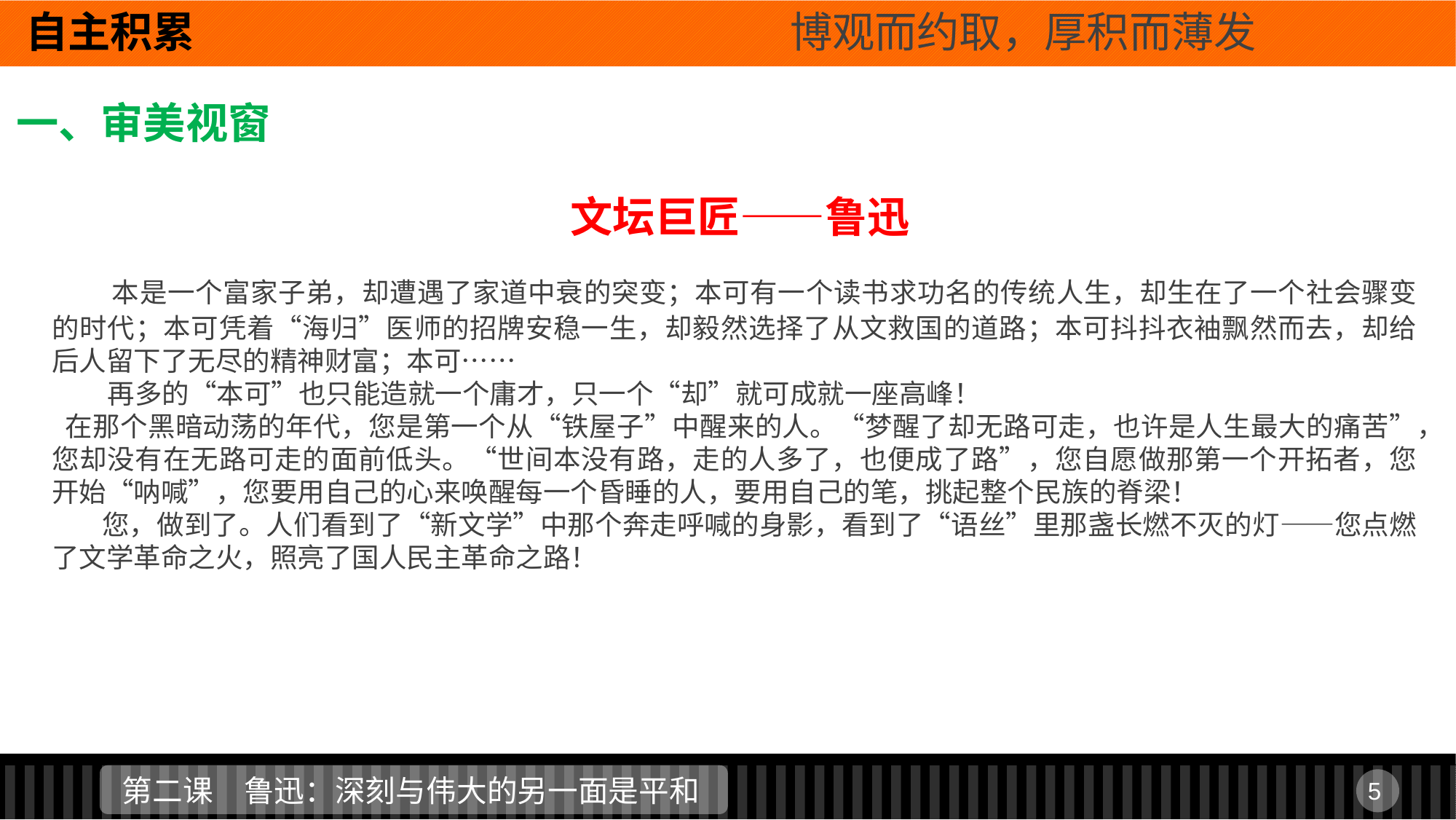

自主积累        					博观而约取，厚积而薄发

一、审美视窗
文坛巨匠——鲁迅
     本是一个富家子弟，却遭遇了家道中衰的突变；本可有一个读书求功名的传统人生，却生在了一个社会骤变的时代；本可凭着“海归”医师的招牌安稳一生，却毅然选择了从文救国的道路；本可抖抖衣袖飘然而去，却给后人留下了无尽的精神财富；本可……
        再多的“本可”也只能造就一个庸才，只一个“却”就可成就一座高峰！
 在那个黑暗动荡的年代，您是第一个从“铁屋子”中醒来的人。“梦醒了却无路可走，也许是人生最大的痛苦”，您却没有在无路可走的面前低头。“世间本没有路，走的人多了，也便成了路”，您自愿做那第一个开拓者，您开始“呐喊”，您要用自己的心来唤醒每一个昏睡的人，要用自己的笔，挑起整个民族的脊梁！
       您，做到了。人们看到了“新文学”中那个奔走呼喊的身影，看到了“语丝”里那盏长燃不灭的灯——您点燃了文学革命之火，照亮了国人民主革命之路！